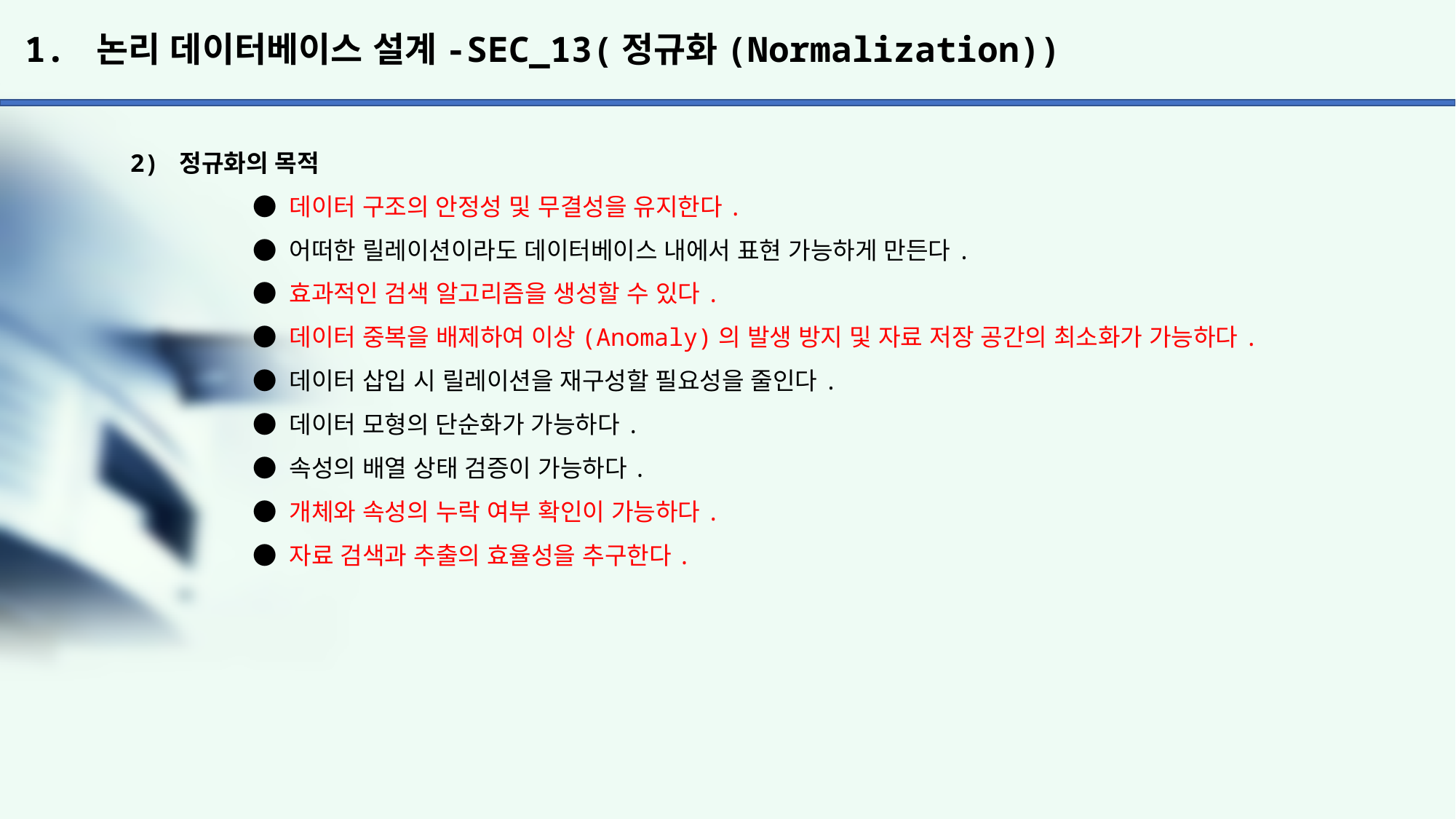

# 1. 논리 데이터베이스 설계-SEC_13(정규화(Normalization))
2) 정규화의 목적
	  ● 데이터 구조의 안정성 및 무결성을 유지한다.
	  ● 어떠한 릴레이션이라도 데이터베이스 내에서 표현 가능하게 만든다.
	  ● 효과적인 검색 알고리즘을 생성할 수 있다.
	  ● 데이터 중복을 배제하여 이상(Anomaly)의 발생 방지 및 자료 저장 공간의 최소화가 가능하다.
	  ● 데이터 삽입 시 릴레이션을 재구성할 필요성을 줄인다.
	  ● 데이터 모형의 단순화가 가능하다.
	  ● 속성의 배열 상태 검증이 가능하다.
	  ● 개체와 속성의 누락 여부 확인이 가능하다.
	  ● 자료 검색과 추출의 효율성을 추구한다.